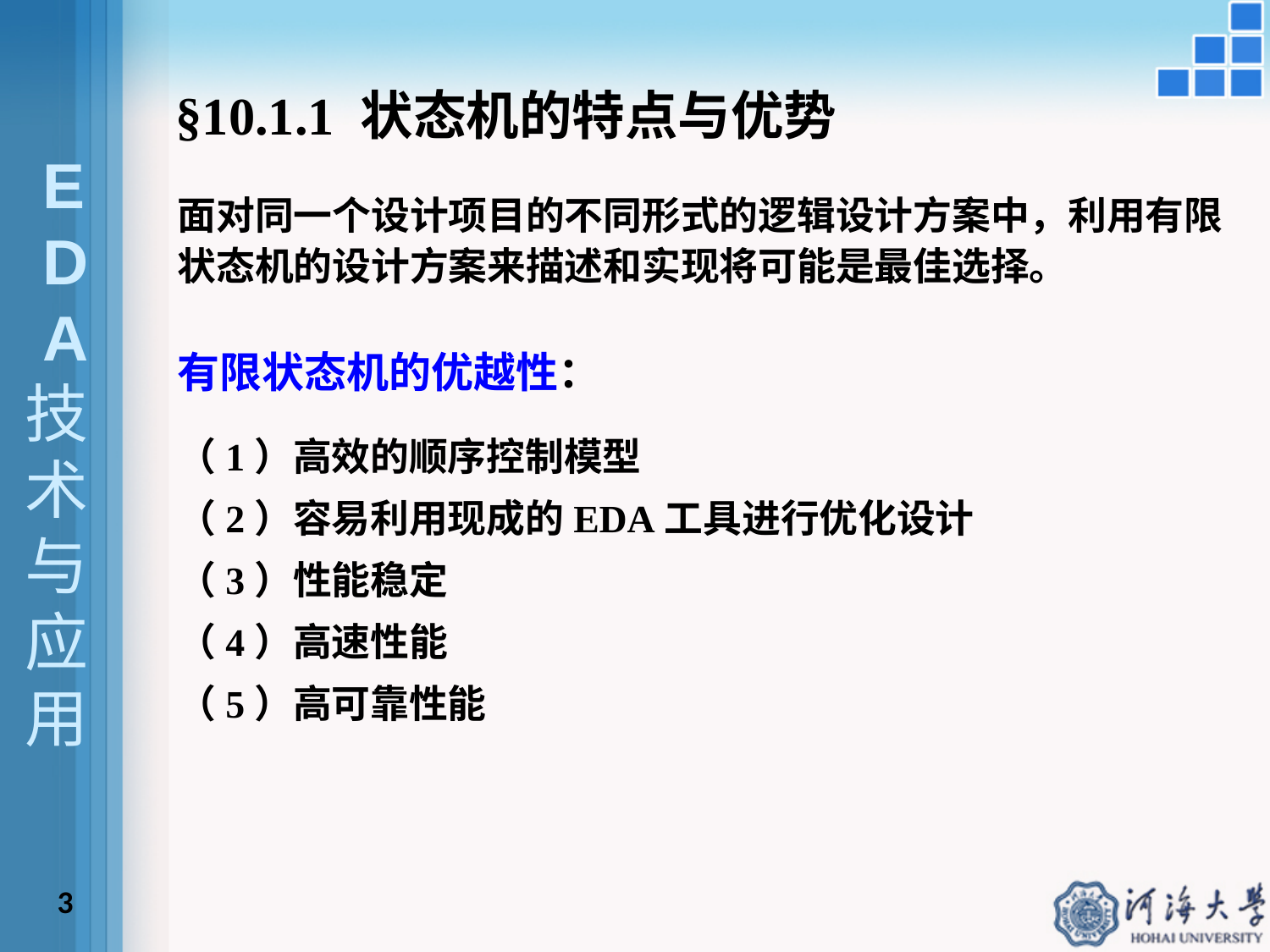

§10.1.1 状态机的特点与优势
 E
 D
 A技术与应用
面对同一个设计项目的不同形式的逻辑设计方案中，利用有限状态机的设计方案来描述和实现将可能是最佳选择。
有限状态机的优越性：
（1）高效的顺序控制模型
（2）容易利用现成的EDA工具进行优化设计
（3）性能稳定
（4）高速性能
（5）高可靠性能
3